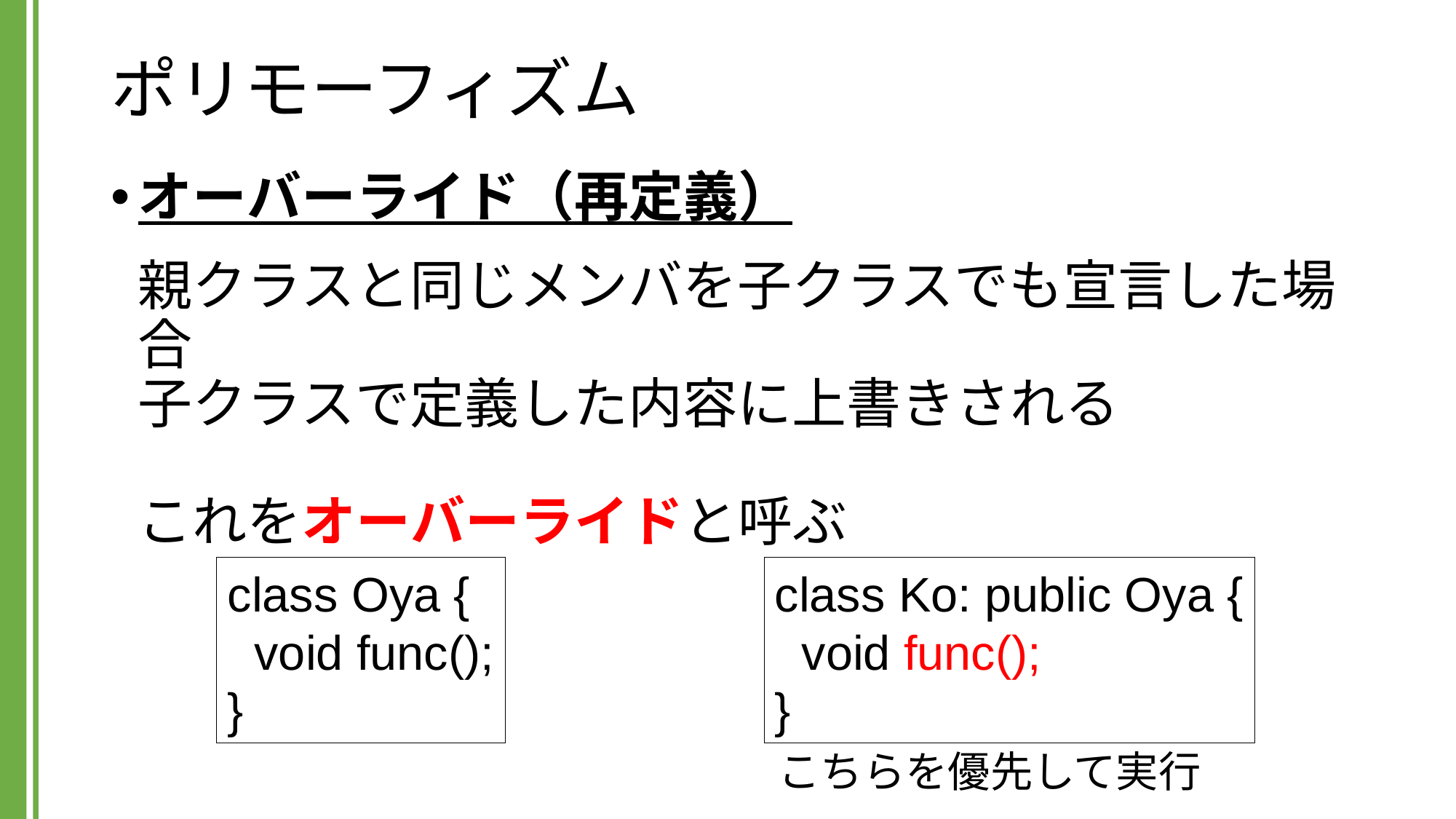

# ポリモーフィズム
オーバーライド（再定義）
親クラスと同じメンバを子クラスでも宣言した場合
子クラスで定義した内容に上書きされる
これをオーバーライドと呼ぶ
class Oya {
  void func();
}
class Ko: public Oya {
  void func();
}
こちらを優先して実行